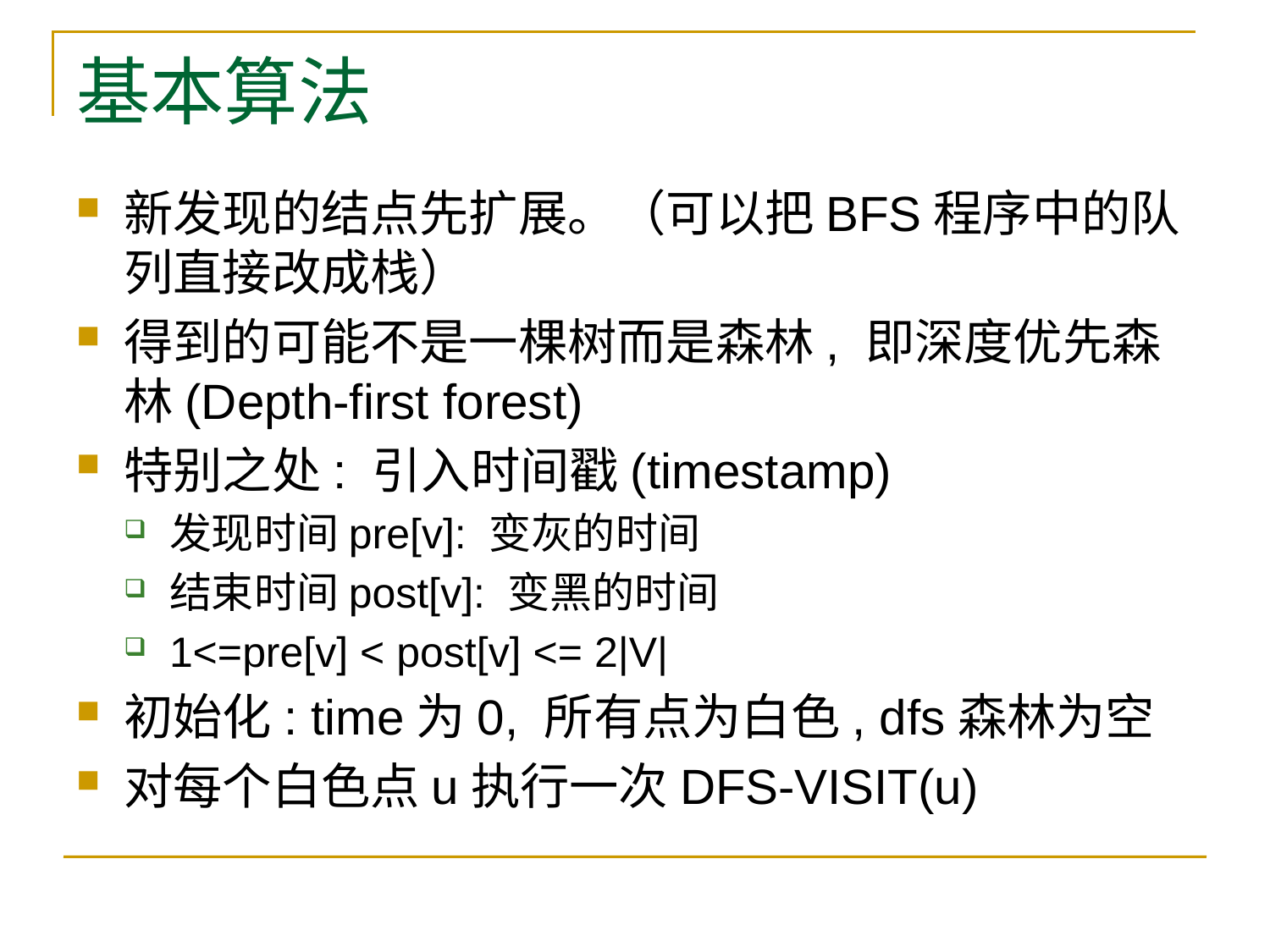

# 基本算法
新发现的结点先扩展。（可以把BFS程序中的队列直接改成栈）
得到的可能不是一棵树而是森林, 即深度优先森林(Depth-first forest)
特别之处: 引入时间戳(timestamp)
发现时间pre[v]: 变灰的时间
结束时间post[v]: 变黑的时间
1<=pre[v] < post[v] <= 2|V|
初始化: time为0, 所有点为白色, dfs森林为空
对每个白色点u执行一次DFS-VISIT(u)